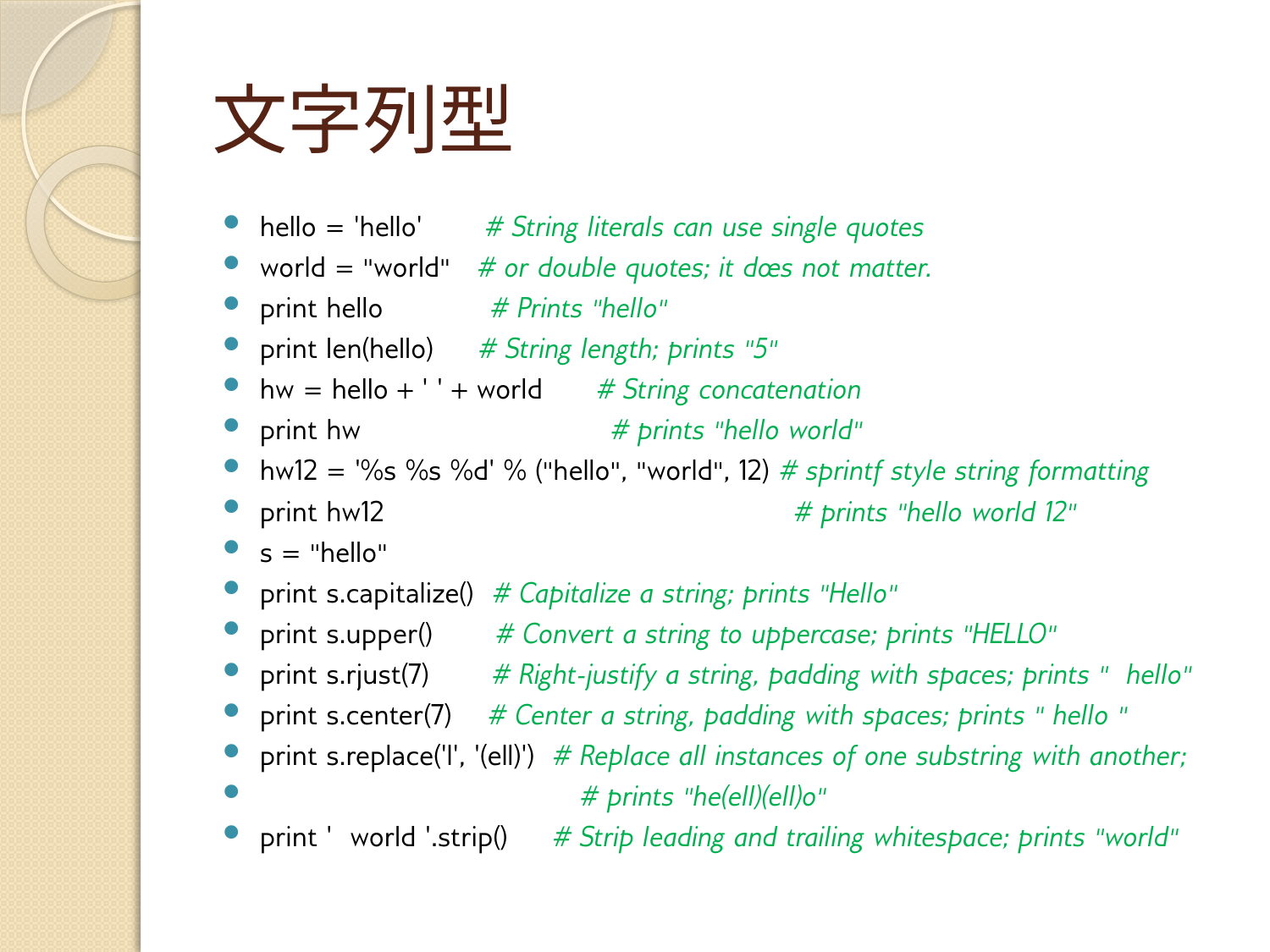

# 文字列型
hello = 'hello'       # String literals can use single quotes
world = "world"   # or double quotes; it does not matter.
print hello            # Prints "hello"
print len(hello)     # String length; prints "5"
hw = hello + ' ' + world      # String concatenation
print hw                            # prints "hello world"
hw12 = '%s %s %d' % ("hello", "world", 12) # sprintf style string formatting
print hw12                                              # prints "hello world 12"
s = "hello"
print s.capitalize()  # Capitalize a string; prints "Hello"
print s.upper()       # Convert a string to uppercase; prints "HELLO"
print s.rjust(7)       # Right-justify a string, padding with spaces; prints "  hello"
print s.center(7)    # Center a string, padding with spaces; prints " hello "
print s.replace('l', '(ell)')  # Replace all instances of one substring with another;
                                    # prints "he(ell)(ell)o"
print '  world '.strip()     # Strip leading and trailing whitespace; prints "world"